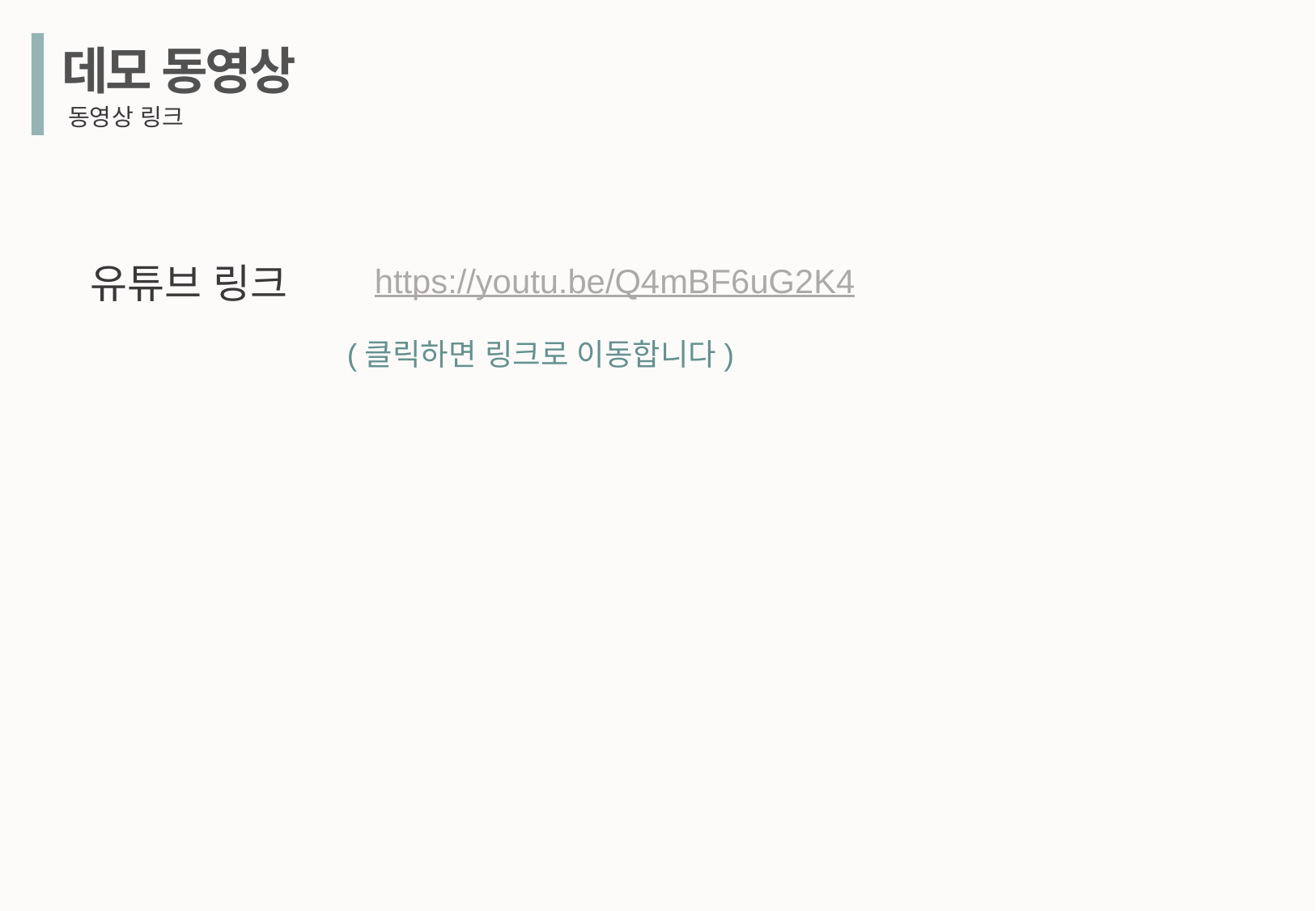

데모 동영상
동영상 링크
유튜브 링크

https://youtu.be/Q4mBF6uG2K4
(클릭하면 링크로 이동합니다)